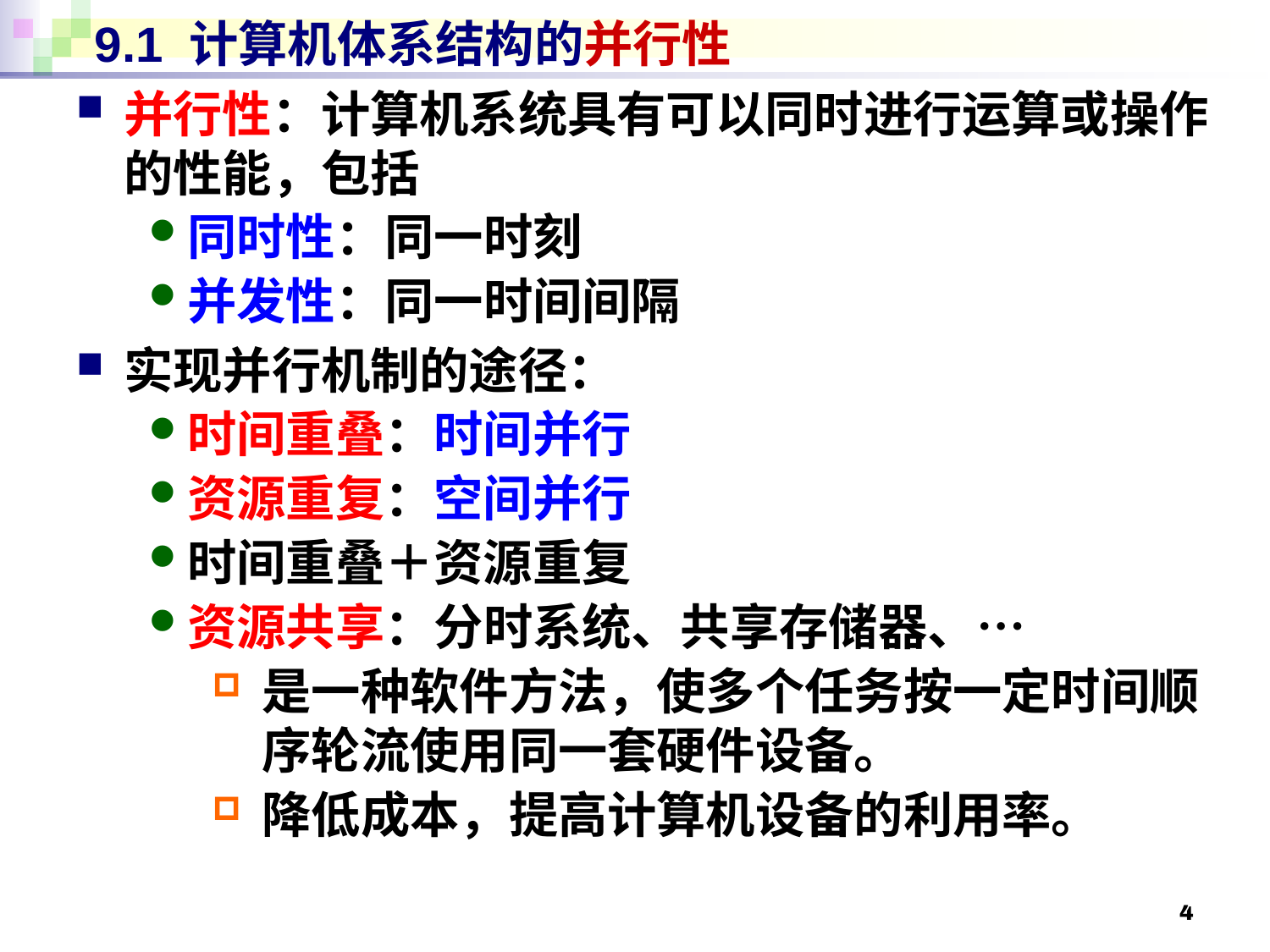

# 9.1 计算机体系结构的并行性
并行性：计算机系统具有可以同时进行运算或操作的性能，包括
同时性：同一时刻
并发性：同一时间间隔
实现并行机制的途径：
时间重叠：时间并行
资源重复：空间并行
时间重叠＋资源重复
资源共享：分时系统、共享存储器、…
是一种软件方法，使多个任务按一定时间顺序轮流使用同一套硬件设备。
降低成本，提高计算机设备的利用率。
4